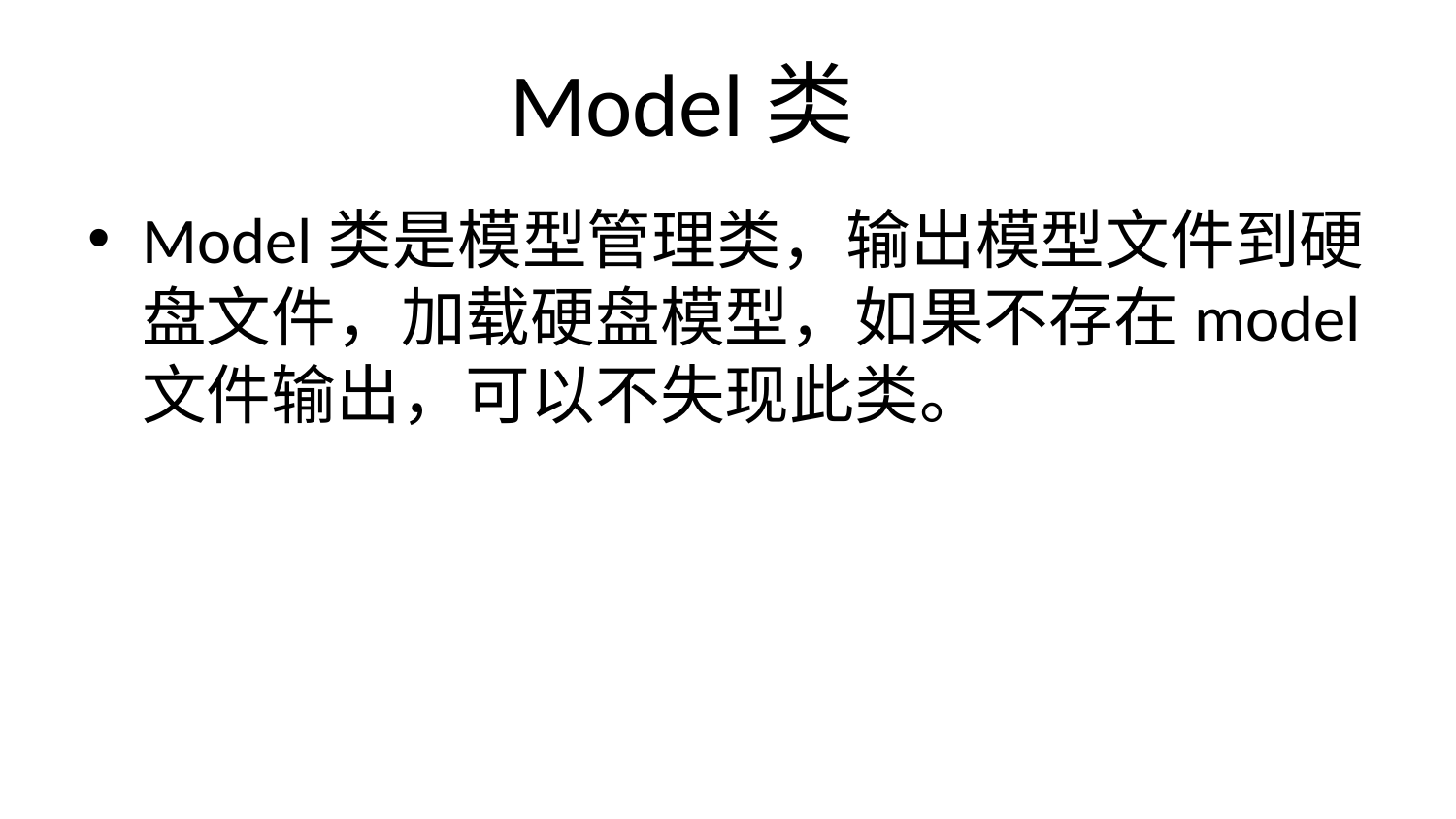

# Model类
Model类是模型管理类，输出模型文件到硬盘文件，加载硬盘模型，如果不存在model文件输出，可以不失现此类。